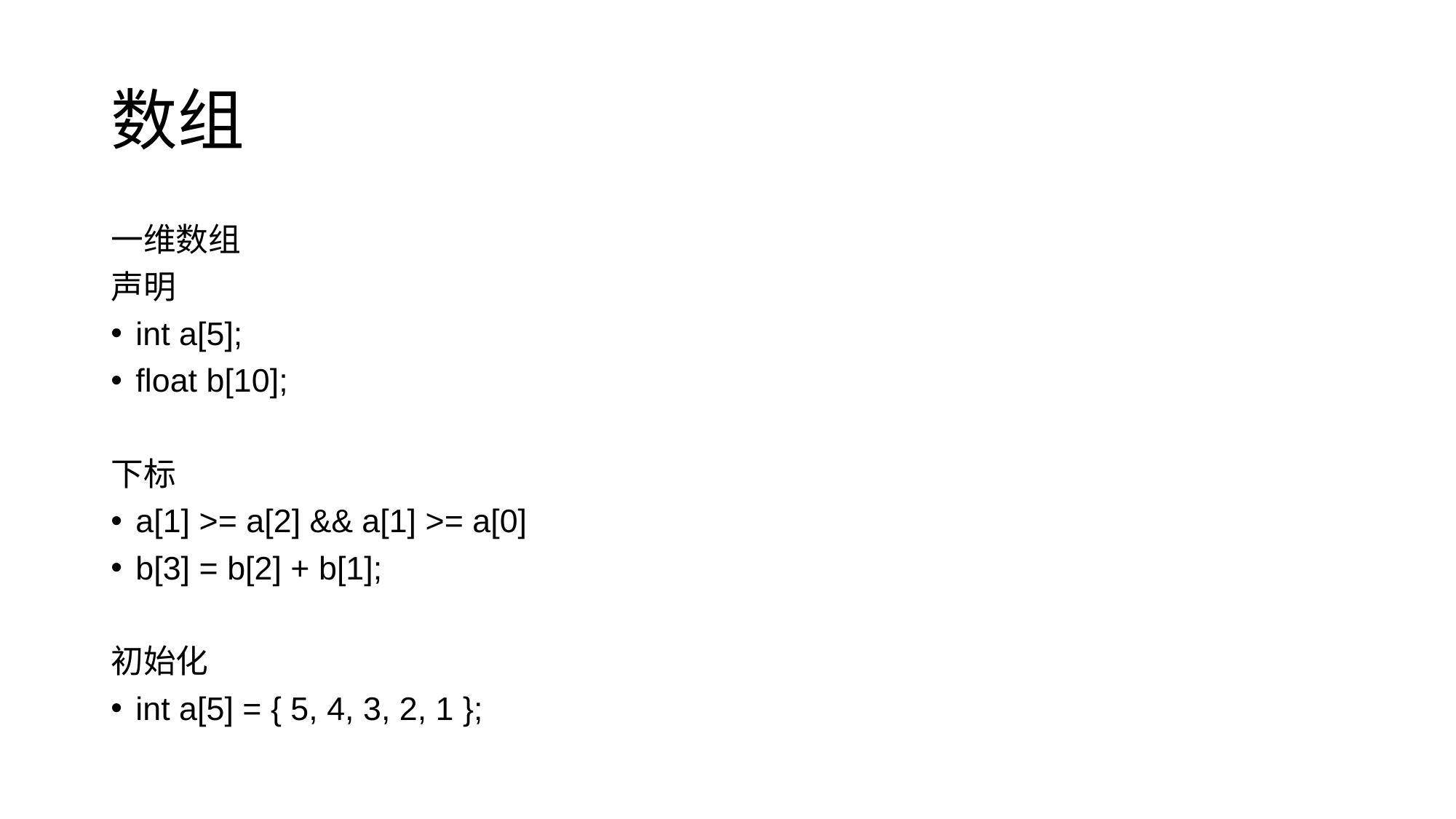

# 数组
一维数组
声明
int a[5];
float b[10];

下标
a[1] >= a[2] && a[1] >= a[0]
b[3] = b[2] + b[1];

初始化
int a[5] = { 5, 4, 3, 2, 1 };